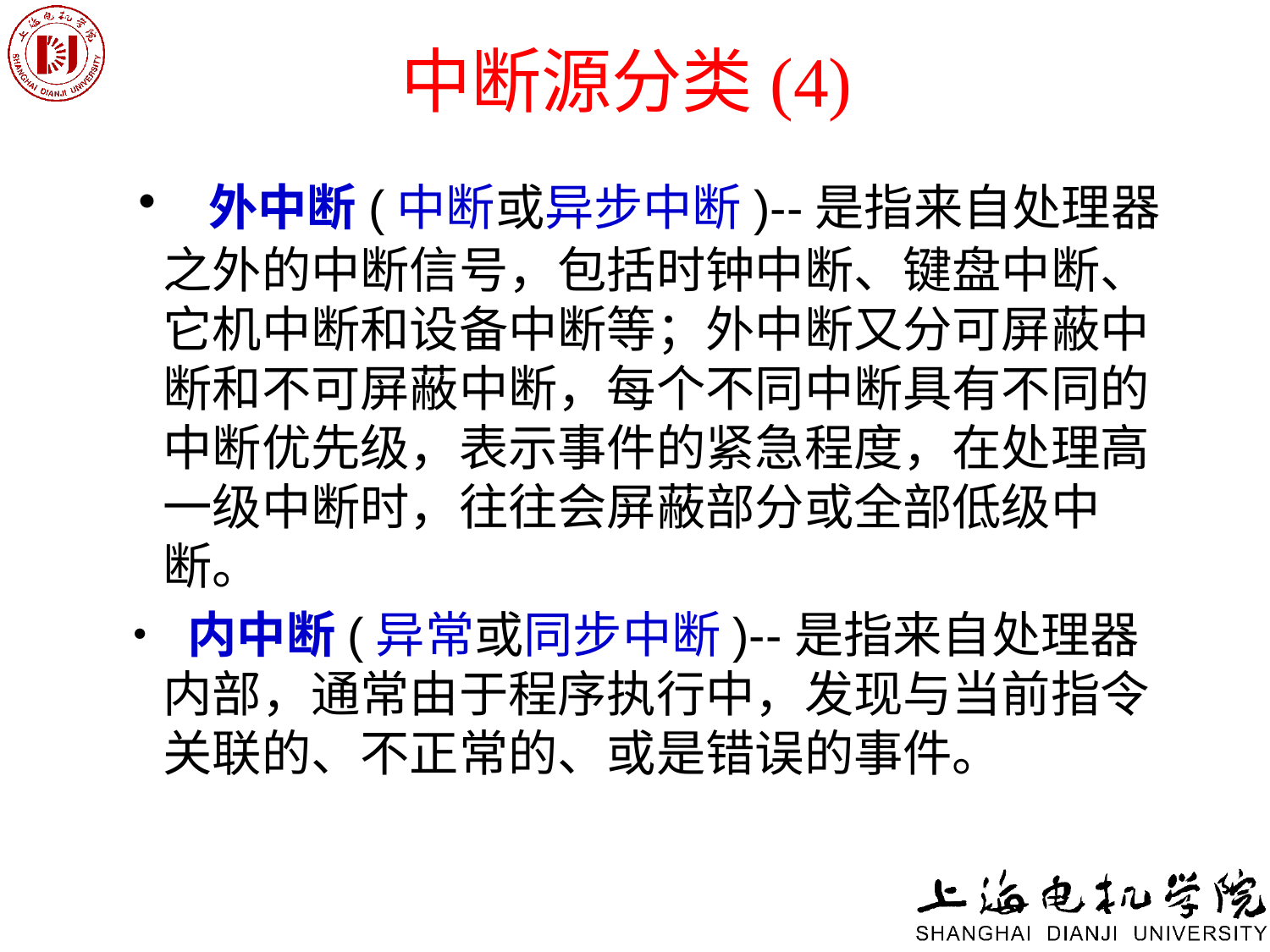

# 中断源分类(4)
• 外中断(中断或异步中断)--是指来自处理器之外的中断信号，包括时钟中断、键盘中断、它机中断和设备中断等；外中断又分可屏蔽中断和不可屏蔽中断，每个不同中断具有不同的中断优先级，表示事件的紧急程度，在处理高一级中断时，往往会屏蔽部分或全部低级中断。
• 内中断(异常或同步中断)--是指来自处理器内部，通常由于程序执行中，发现与当前指令关联的、不正常的、或是错误的事件。